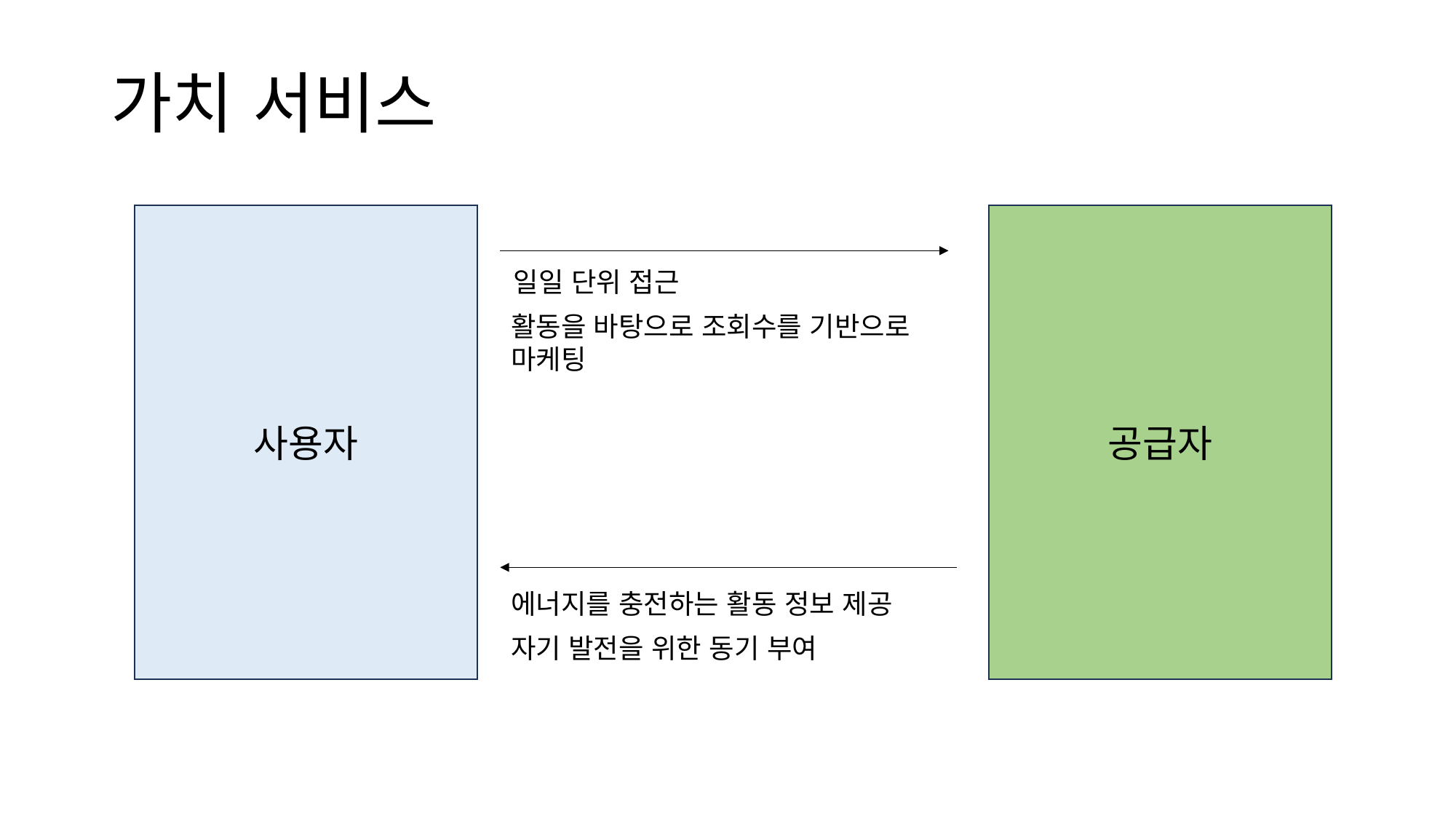

가치 서비스
사용자
공급자
일일 단위 접근
활동을 바탕으로 조회수를 기반으로 마케팅
에너지를 충전하는 활동 정보 제공
자기 발전을 위한 동기 부여